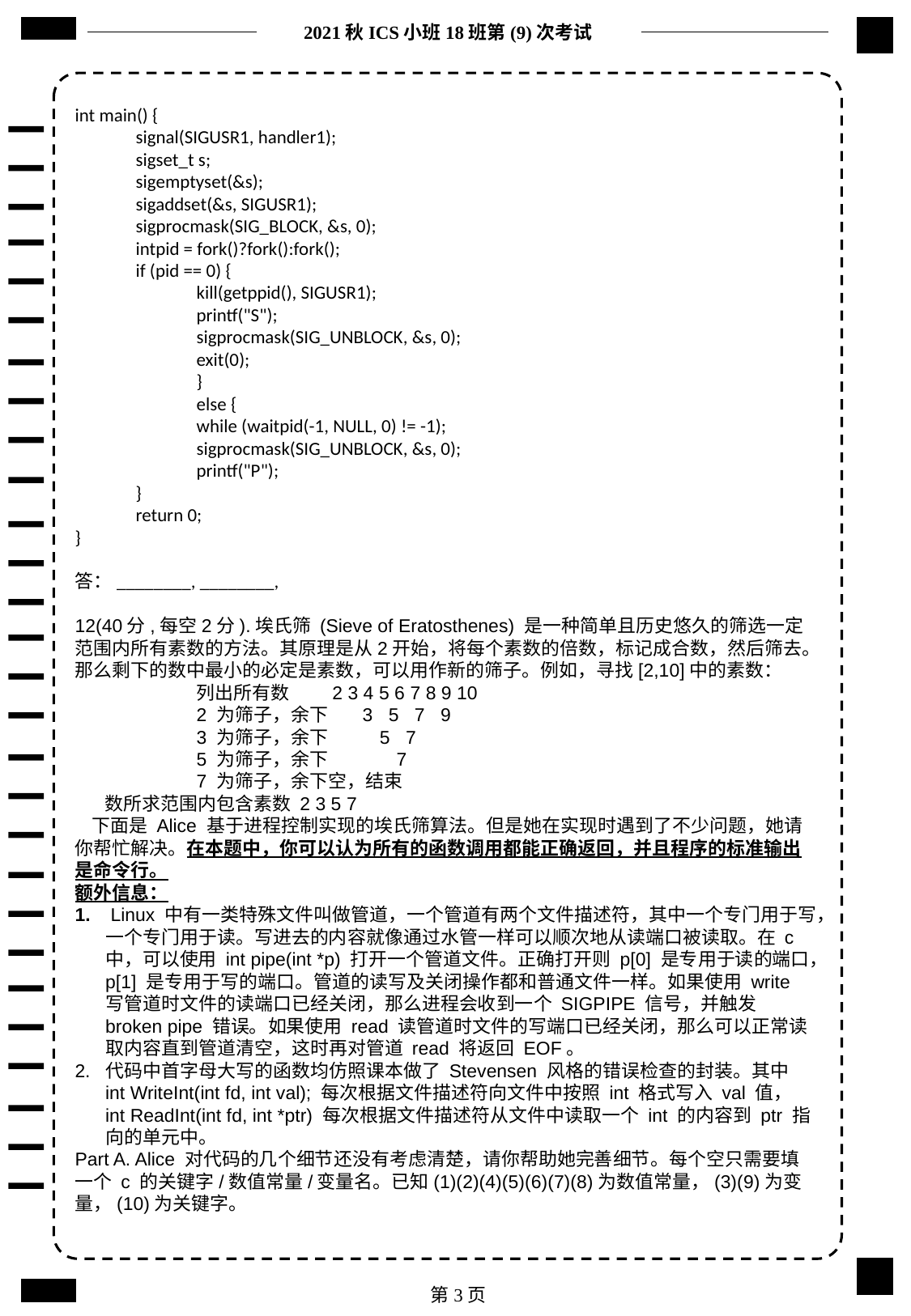

2021秋ICS小班18班第(9)次考试

int main() {
signal(SIGUSR1, handler1);
sigset_t s;
sigemptyset(&s);
sigaddset(&s, SIGUSR1);
sigprocmask(SIG_BLOCK, &s, 0);
intpid = fork()?fork():fork();
if (pid == 0) {
kill(getppid(), SIGUSR1);
printf("S");
sigprocmask(SIG_UNBLOCK, &s, 0);
exit(0);
	}
else {
while (waitpid(-1, NULL, 0) != -1);
sigprocmask(SIG_UNBLOCK, &s, 0);
printf("P");
}
return 0;
}

答：________, ________,

12(40分,每空2分).埃氏筛 (Sieve of Eratosthenes) 是一种简单且历史悠久的筛选一定范围内所有素数的方法。其原理是从2开始，将每个素数的倍数，标记成合数，然后筛去。那么剩下的数中最小的必定是素数，可以用作新的筛子。例如，寻找[2,10]中的素数：
	列出所有数         2 3 4 5 6 7 8 9 10
	2 为筛子，余下       3   5   7   9
	3 为筛子，余下           5   7
	5 为筛子，余下               7
	7 为筛子，余下空，结束
      数所求范围内包含素数 2 3 5 7
   下面是 Alice 基于进程控制实现的埃氏筛算法。但是她在实现时遇到了不少问题，她请你帮忙解决。在本题中，你可以认为所有的函数调用都能正确返回，并且程序的标准输出是命令行。
额外信息：
 Linux 中有一类特殊文件叫做管道，一个管道有两个文件描述符，其中一个专门用于写，一个专门用于读。写进去的内容就像通过水管一样可以顺次地从读端口被读取。在 c 中，可以使用 int pipe(int *p) 打开一个管道文件。正确打开则 p[0] 是专用于读的端口，p[1] 是专用于写的端口。管道的读写及关闭操作都和普通文件一样。如果使用 write 写管道时文件的读端口已经关闭，那么进程会收到一个 SIGPIPE 信号，并触发 broken pipe 错误。如果使用 read 读管道时文件的写端口已经关闭，那么可以正常读取内容直到管道清空，这时再对管道 read 将返回 EOF。
代码中首字母大写的函数均仿照课本做了 Stevensen 风格的错误检查的封装。其中 int WriteInt(int fd, int val); 每次根据文件描述符向文件中按照 int 格式写入 val 值， int ReadInt(int fd, int *ptr) 每次根据文件描述符从文件中读取一个 int 的内容到 ptr 指向的单元中。
Part A. Alice 对代码的几个细节还没有考虑清楚，请你帮助她完善细节。每个空只需要填一个 c 的关键字/数值常量/变量名。已知(1)(2)(4)(5)(6)(7)(8)为数值常量，(3)(9)为变量，(10)为关键字。

第3页